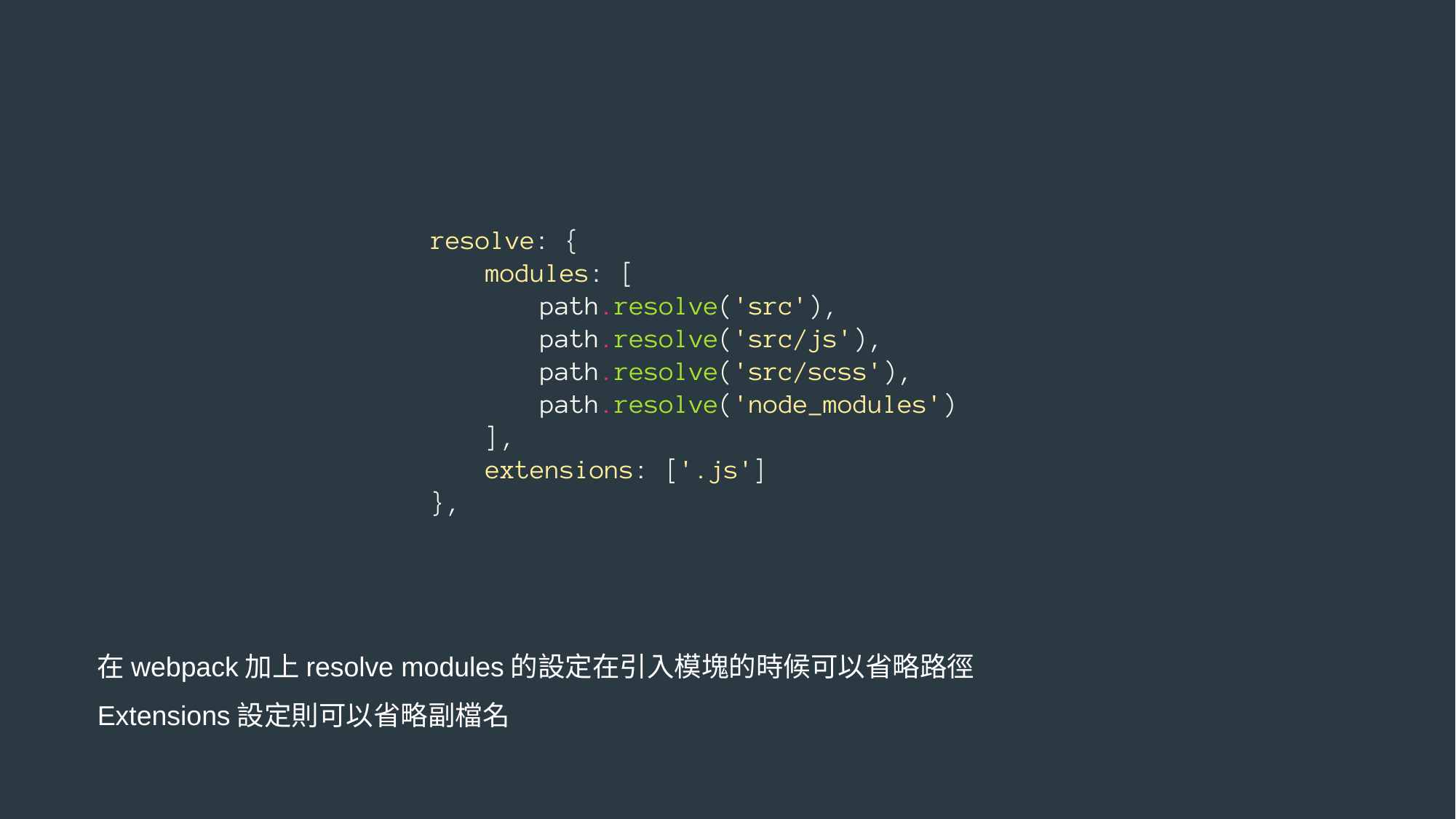

resolve: {
modules: [
path.resolve('src'),
path.resolve('src/js'),
path.resolve('src/scss'),
path.resolve('node_modules')
],
extensions: ['.js']
},
在webpack加上resolve modules的設定在引入模塊的時候可以省略路徑Extensions設定則可以省略副檔名